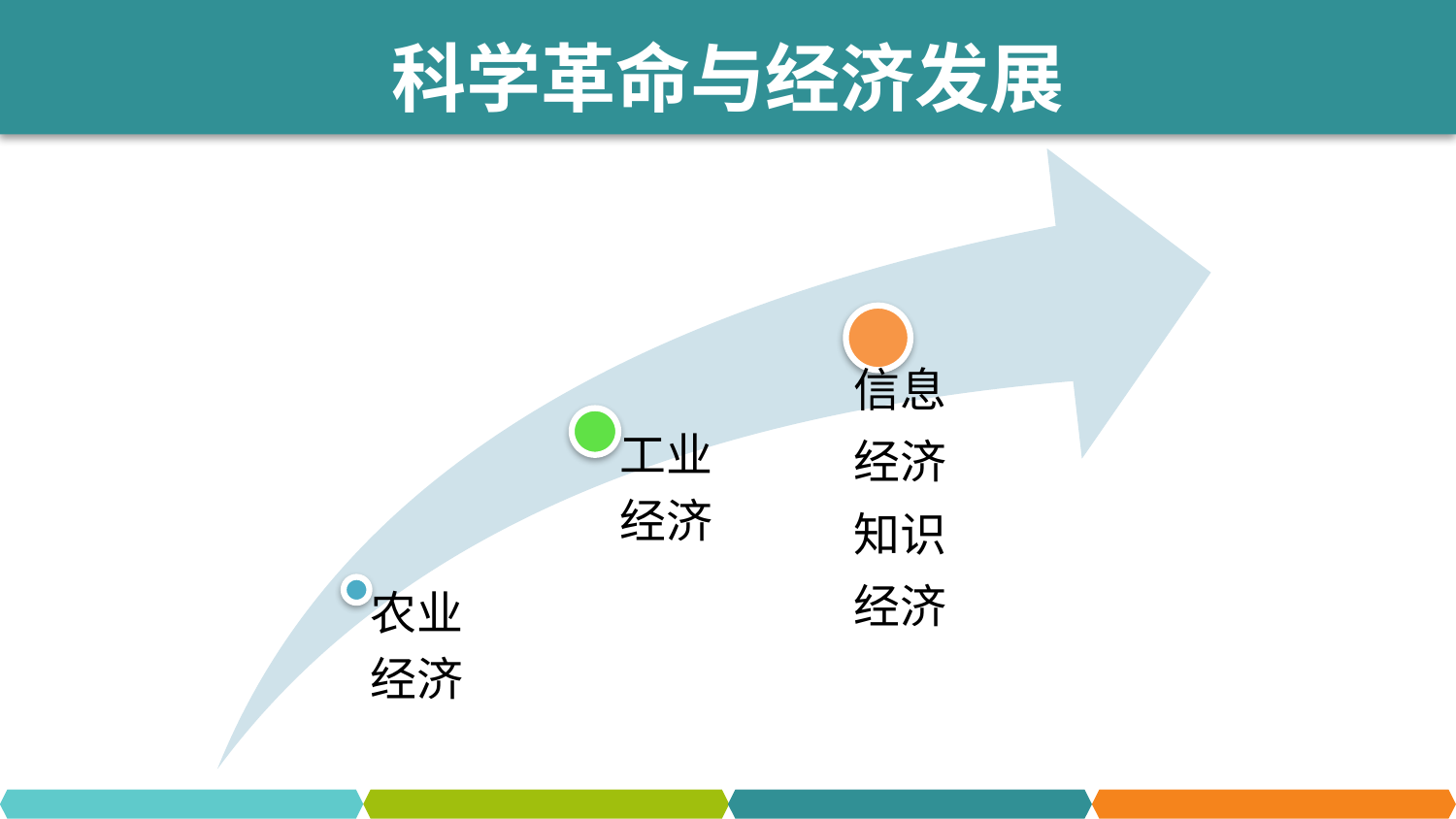

科学革命与经济发展
农业
经济
工业
经济
信息
经济
知识
经济